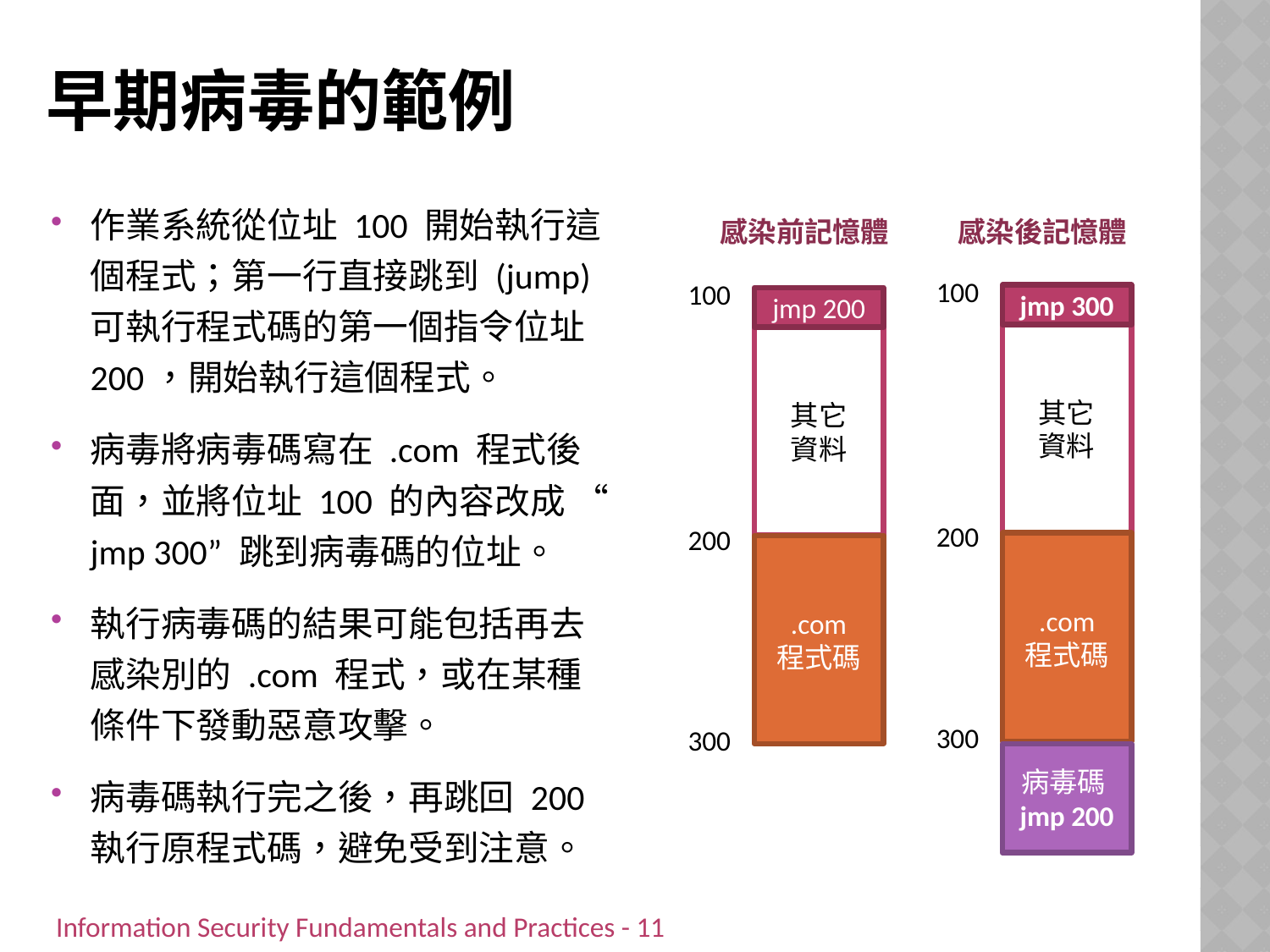

# 早期病毒的範例
作業系統從位址 100 開始執行這個程式；第一行直接跳到 (jump) 可執行程式碼的第一個指令位址 200，開始執行這個程式。
病毒將病毒碼寫在 .com 程式後面，並將位址 100 的內容改成 “jmp 300” 跳到病毒碼的位址。
執行病毒碼的結果可能包括再去感染別的 .com 程式，或在某種條件下發動惡意攻擊。
病毒碼執行完之後，再跳回 200 執行原程式碼，避免受到注意。
感染前記憶體
感染後記憶體
100
100
jmp 300
jmp 200
其它
資料
其它
資料
200
200
.com
程式碼
.com
程式碼
300
300
病毒碼jmp 200